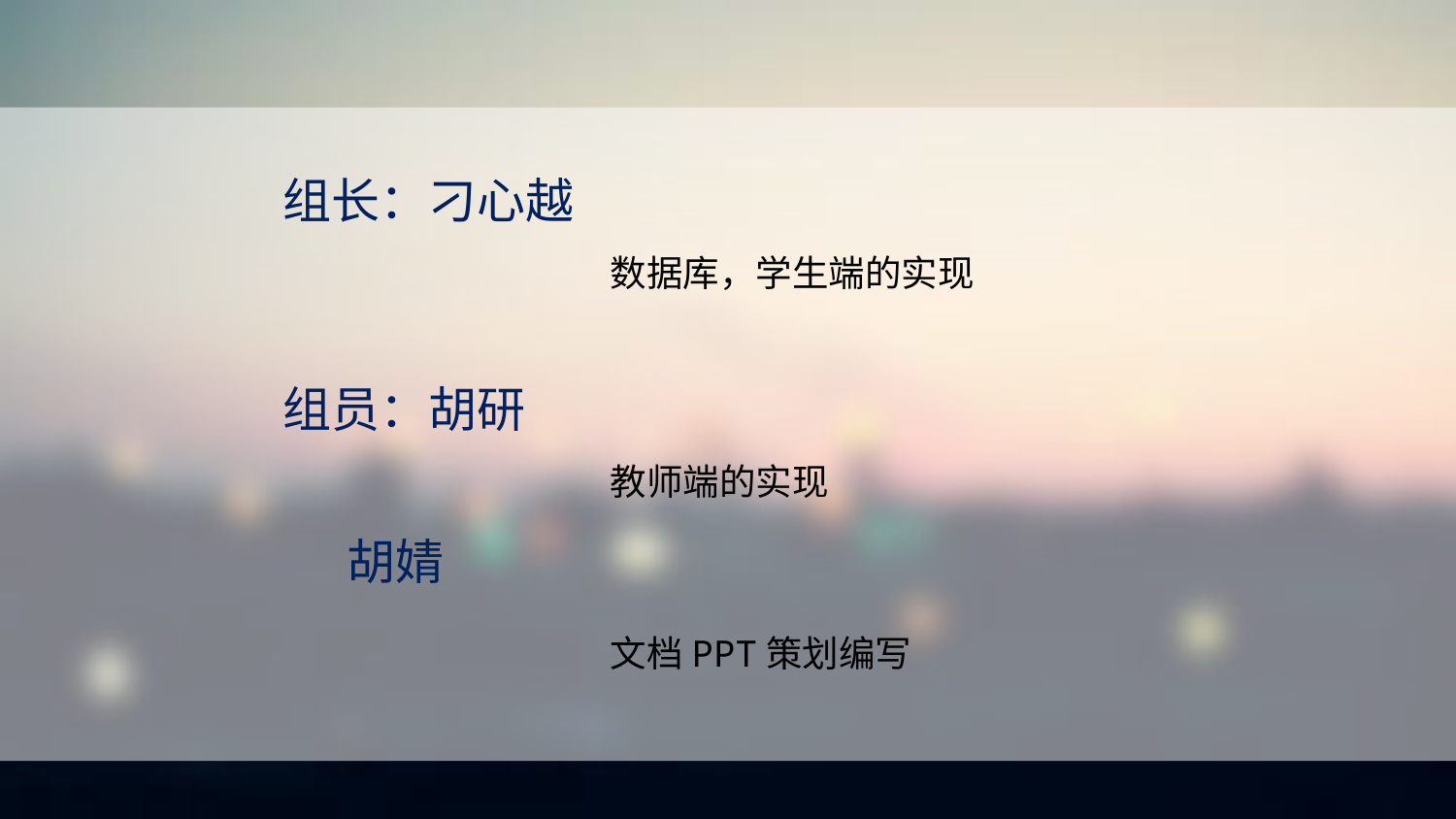

组长：刁心越
			数据库，学生端的实现
         组员：胡研
			教师端的实现
                    胡婧
			文档PPT策划编写